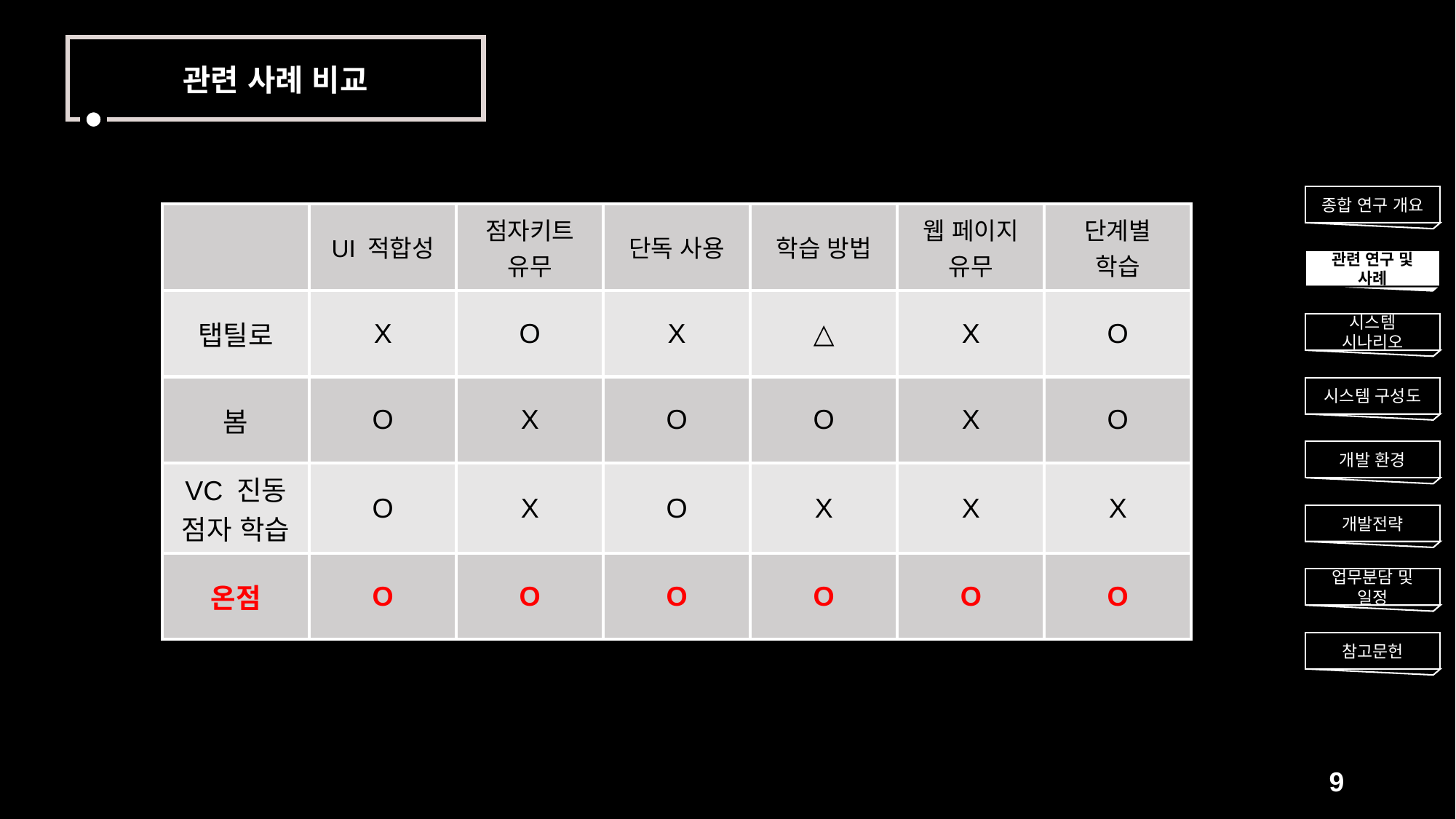

관련 사례 비교
종합 연구 개요

|  | UI 적합성 | 점자키트 유무 | 단독 사용 | 학습 방법 | 웹 페이지 유무 | 단계별 학습 |
| --- | --- | --- | --- | --- | --- | --- |
| 탭틸로 | X | O | X | △ | X | O |
| 봄 | O | X | O | O | X | O |
| VC 진동 점자 학습 | O | X | O | X | X | X |
| 온점 | O | O | O | O | O | O |
관련 연구 및 사례

시스템 시나리오

시스템 구성도

개발 환경

개발전략

업무분담 및 일정

참고문헌

9